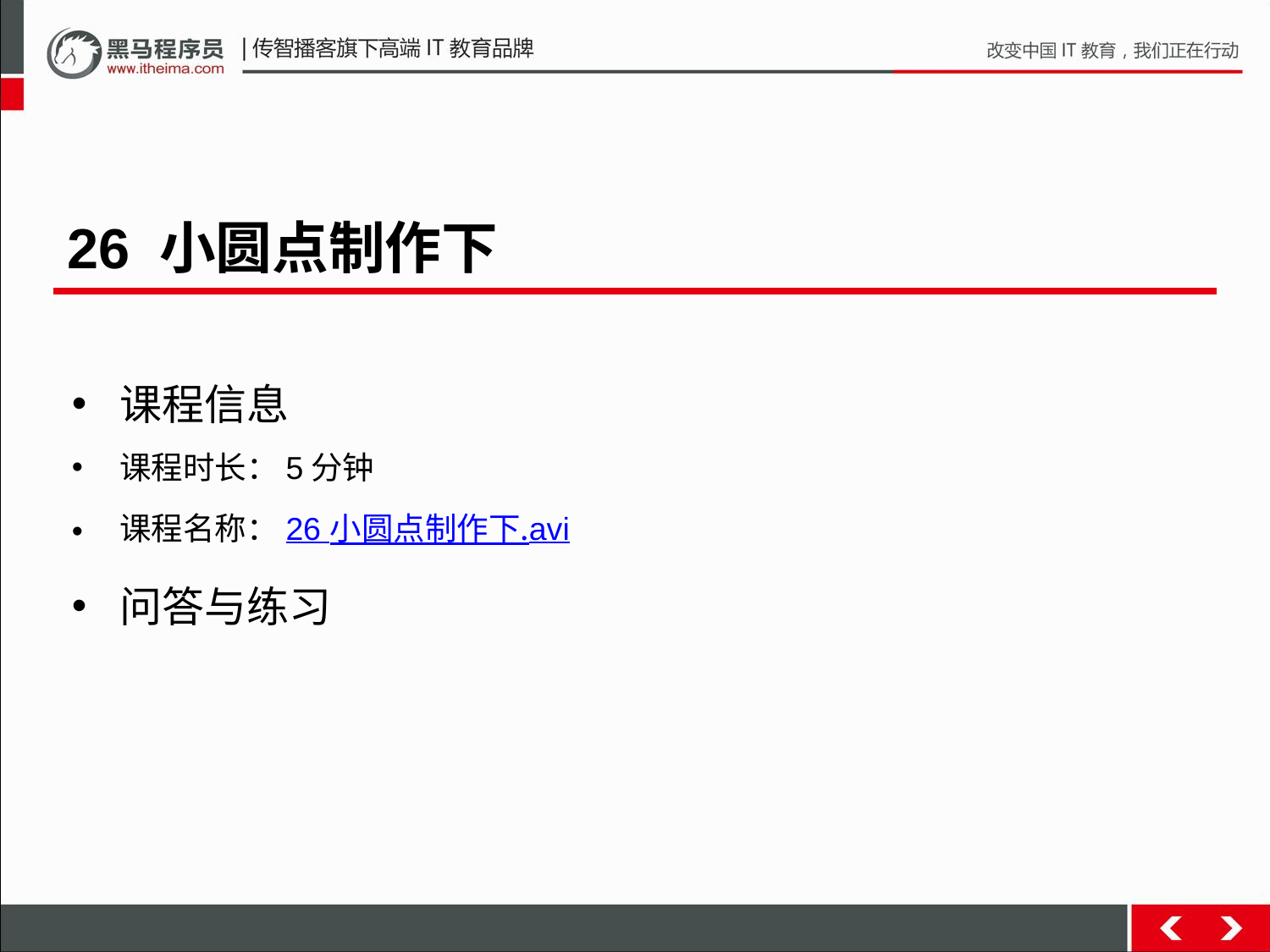

26 小圆点制作下
课程信息
课程时长：5分钟
课程名称：26 小圆点制作下.avi
问答与练习